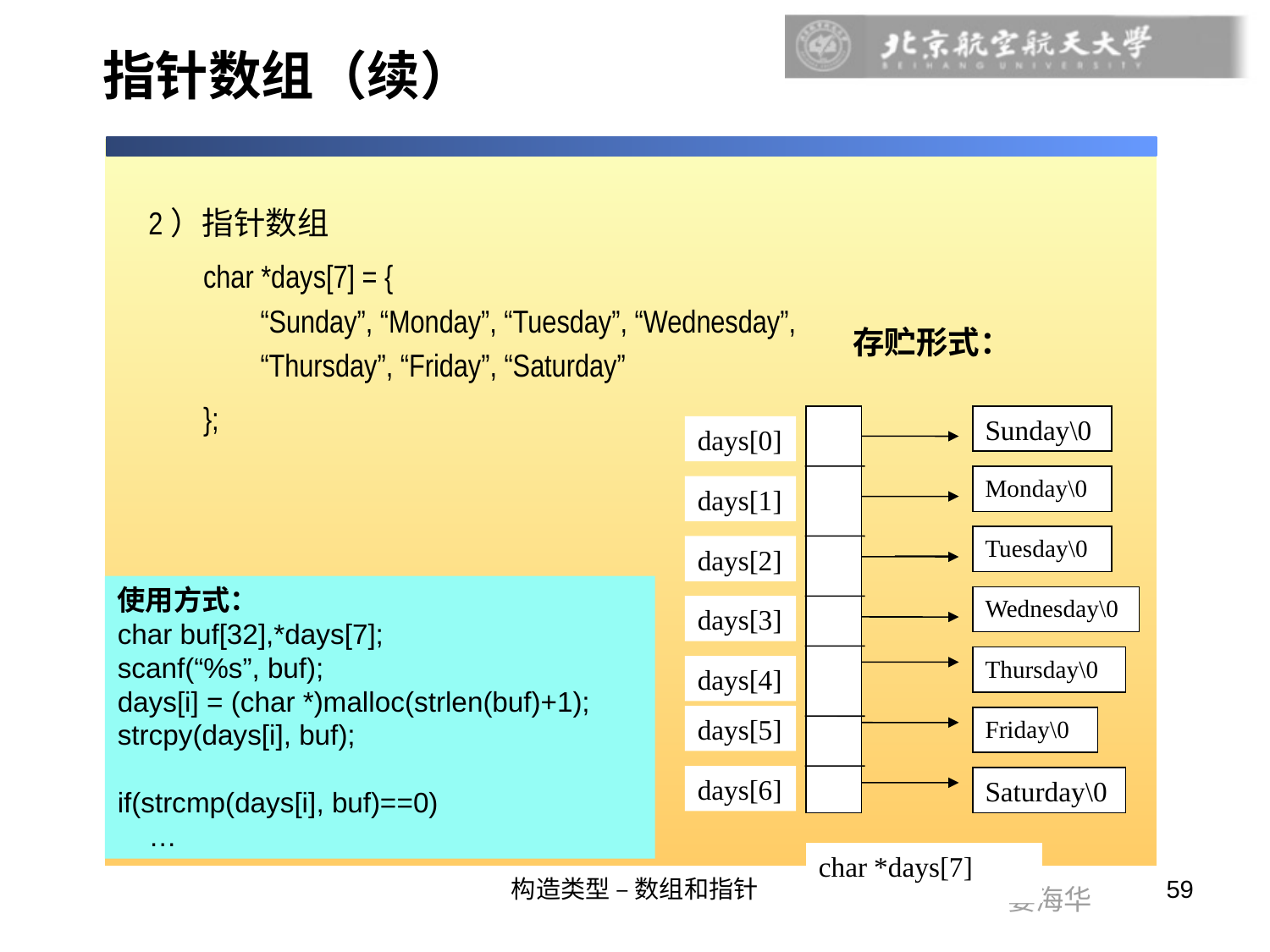

# 指针数组（续）
2）指针数组
char *days[7] = {
“Sunday”, “Monday”, “Tuesday”, “Wednesday”,
“Thursday”, “Friday”, “Saturday”
};
存贮形式：

Sunday\0
days[0]

Monday\0
days[1]

Tuesday\0
days[2]

Wednesday\0
days[3]

Thursday\0
days[4]

days[5]
Friday\0

days[6]
Saturday\0

char *days[7]

使用方式：
char buf[32],*days[7];
scanf(“%s”, buf);
days[i] = (char *)malloc(strlen(buf)+1);
strcpy(days[i], buf);

if(strcmp(days[i], buf)==0)
    …
构造类型 – 数组和指针
59